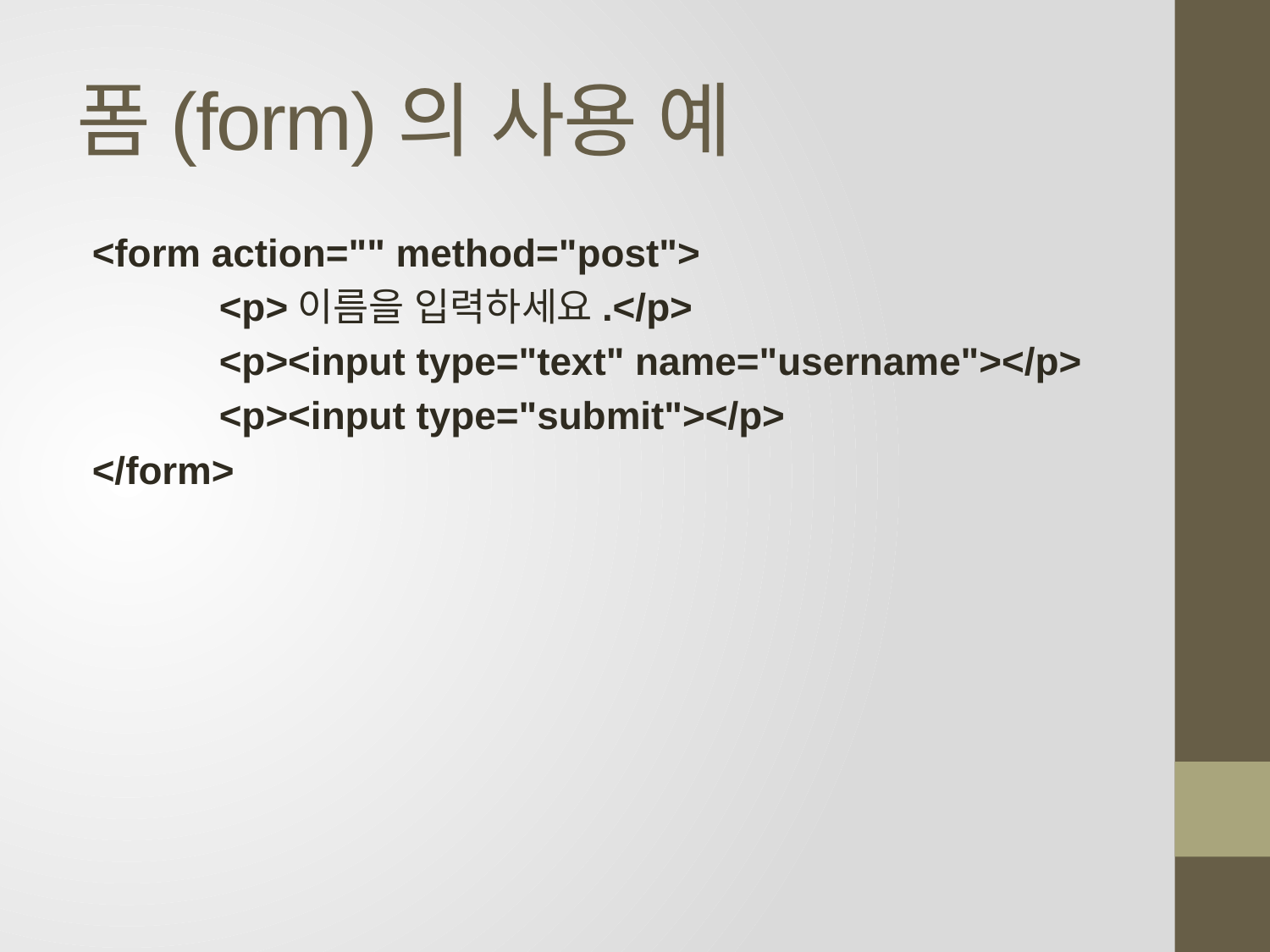

# 폼(form)의 사용 예
<form action="" method="post">
	<p>이름을 입력하세요.</p>
	<p><input type="text" name="username"></p>
	<p><input type="submit"></p>
</form>